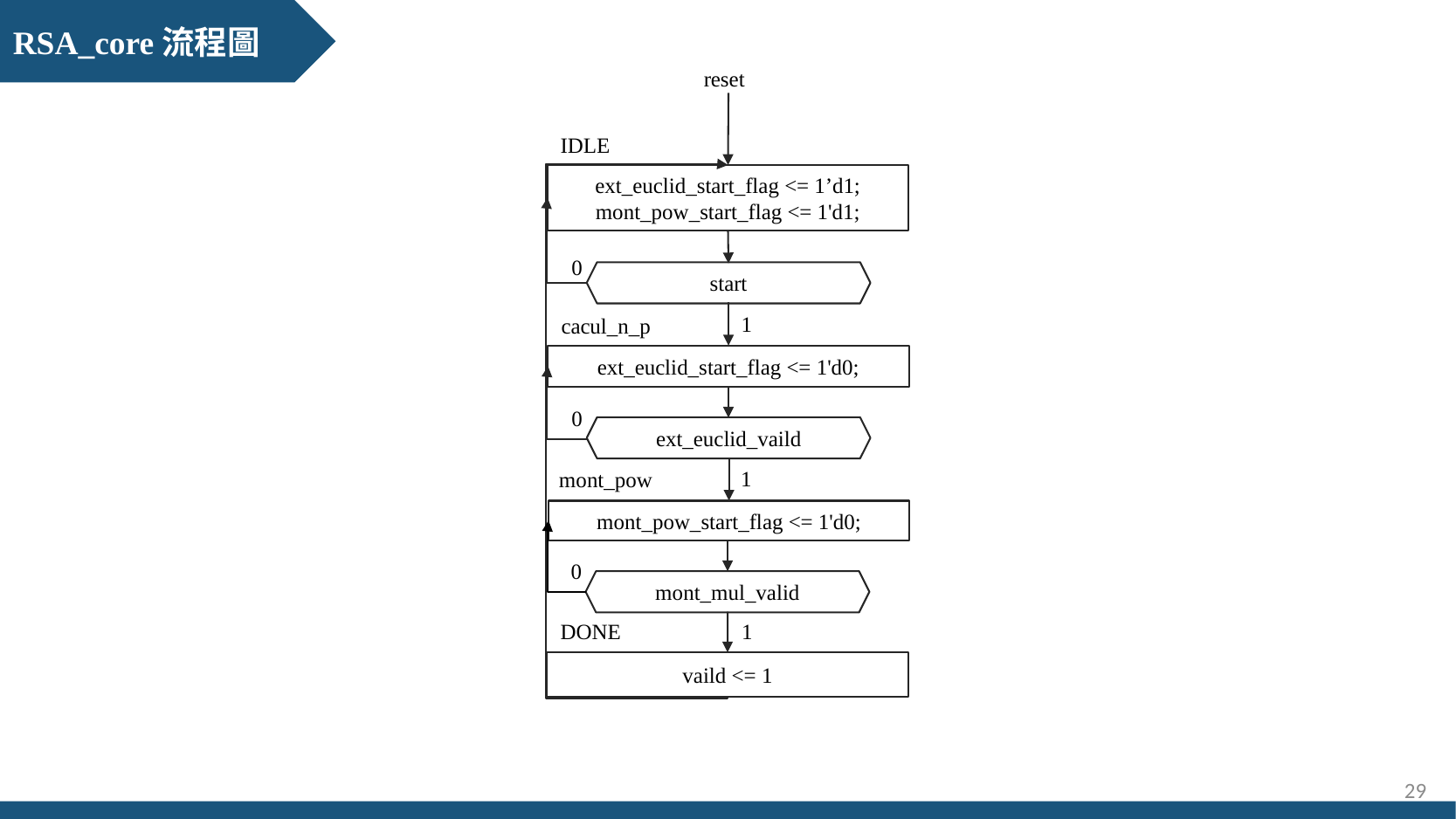

RSA_core流程圖
reset
IDLE
ext_euclid_start_flag <= 1’d1;
mont_pow_start_flag <= 1'd1;
0
start
1
cacul_n_p
ext_euclid_start_flag <= 1'd0;
0
ext_euclid_vaild
1
mont_pow
mont_pow_start_flag <= 1'd0;
0
mont_mul_valid
DONE
1
vaild <= 1
29